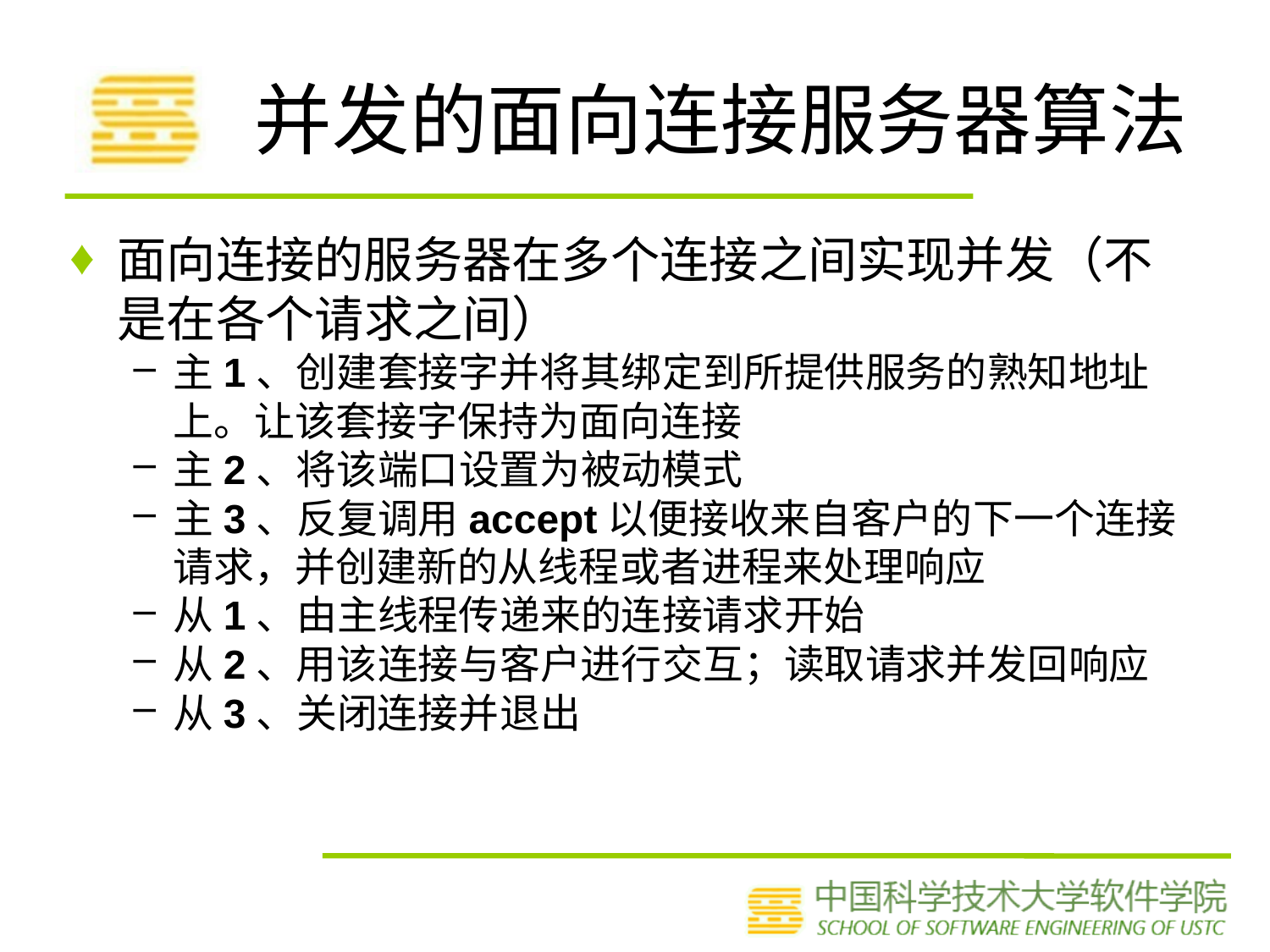

# 并发的面向连接服务器算法
面向连接的服务器在多个连接之间实现并发（不是在各个请求之间）
主1、创建套接字并将其绑定到所提供服务的熟知地址上。让该套接字保持为面向连接
主2、将该端口设置为被动模式
主3、反复调用accept以便接收来自客户的下一个连接请求，并创建新的从线程或者进程来处理响应
从1、由主线程传递来的连接请求开始
从2、用该连接与客户进行交互；读取请求并发回响应
从3、关闭连接并退出